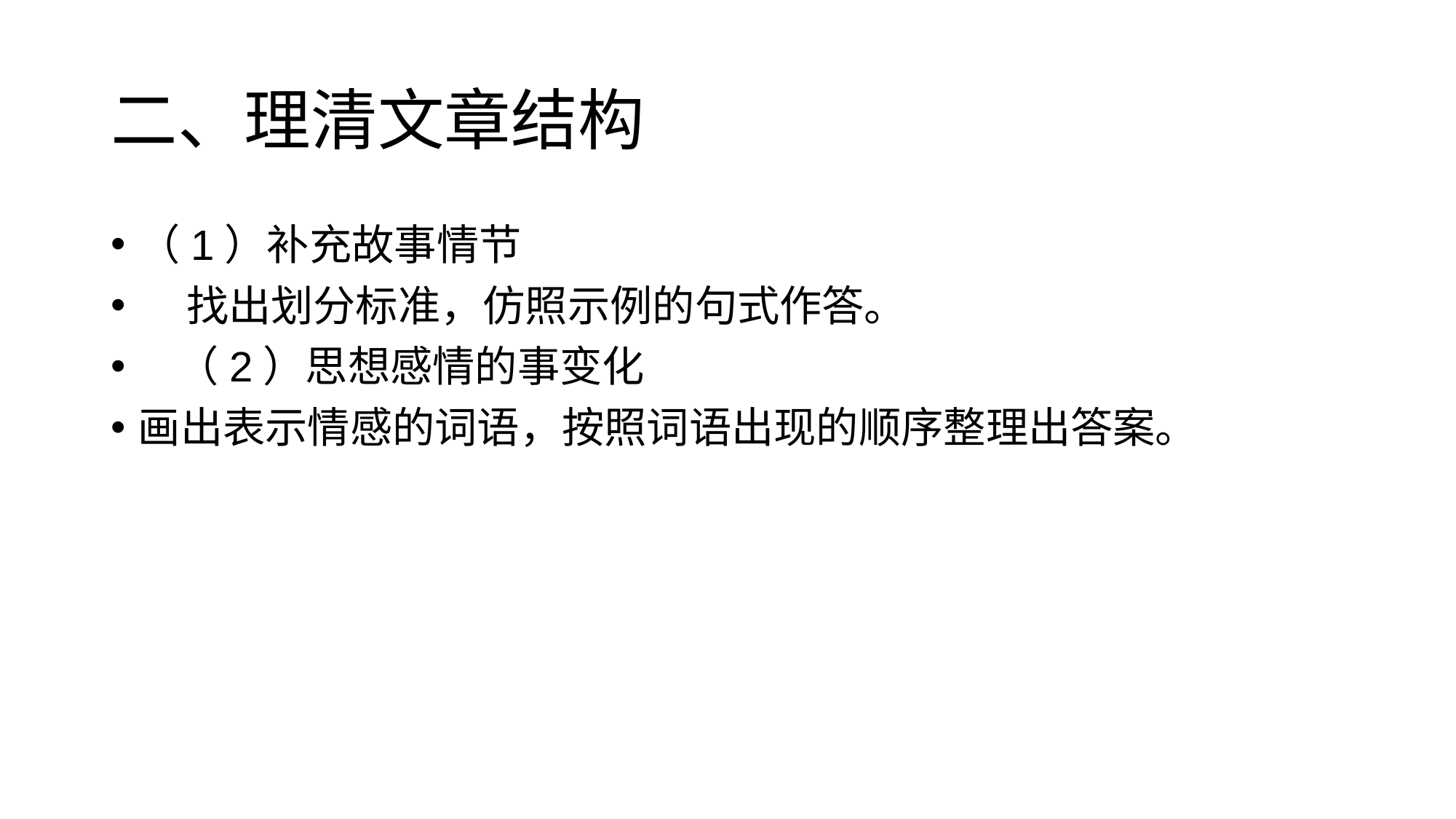

# 二、理清文章结构
（1）补充故事情节
    找出划分标准，仿照示例的句式作答。
   （2）思想感情的事变化
画出表示情感的词语，按照词语出现的顺序整理出答案。